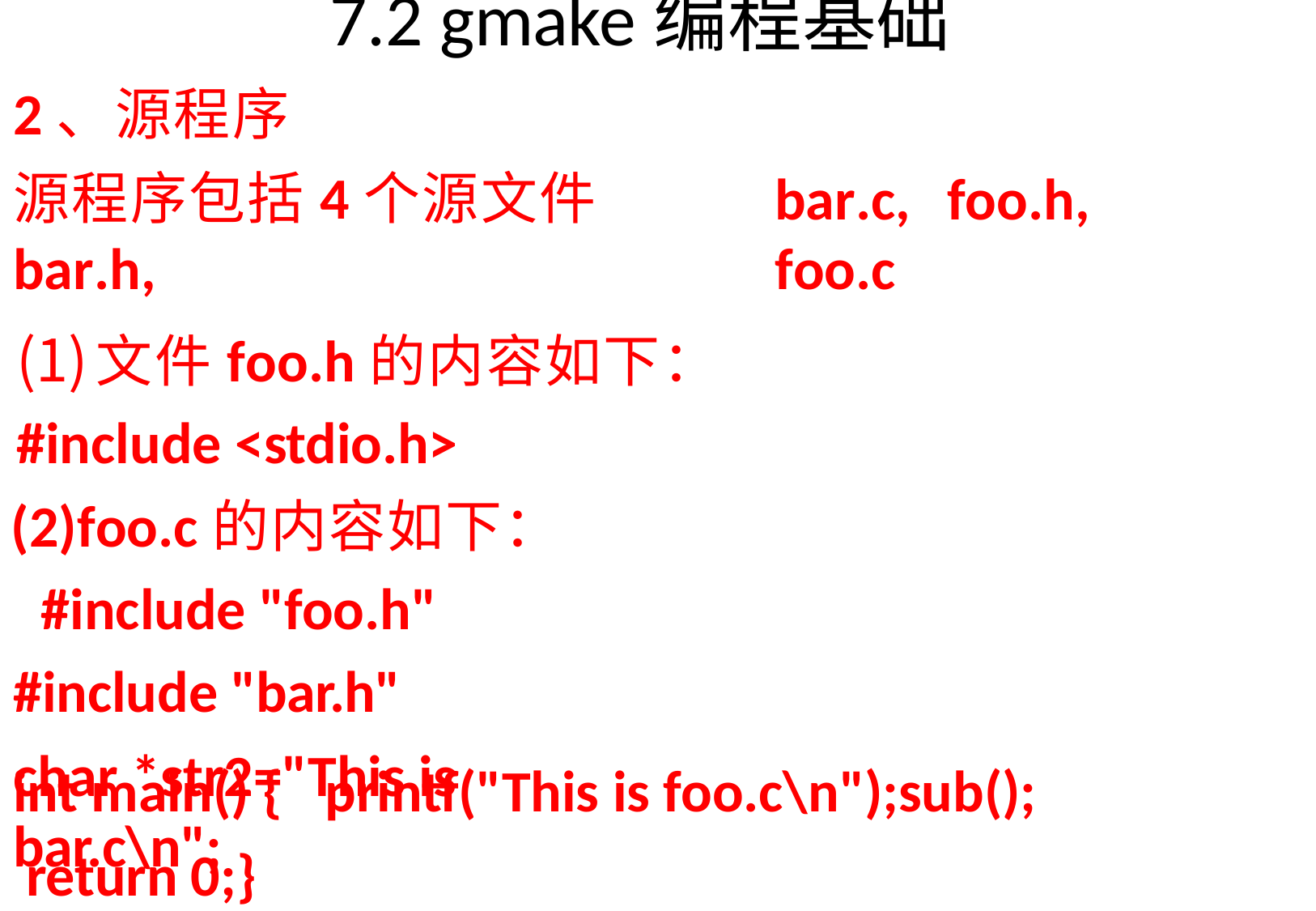

# 7.2 gmake编程基础
2、源程序
源程序包括4个源文件bar.h,
文件foo.h的内容如下：
#include <stdio.h>
foo.c的内容如下：  #include "foo.h"  #include "bar.h"
char *str2="This is bar.c\n";
bar.c,	foo.h,	foo.c
int main() {	printf("This is foo.c\n");sub();  return 0;}